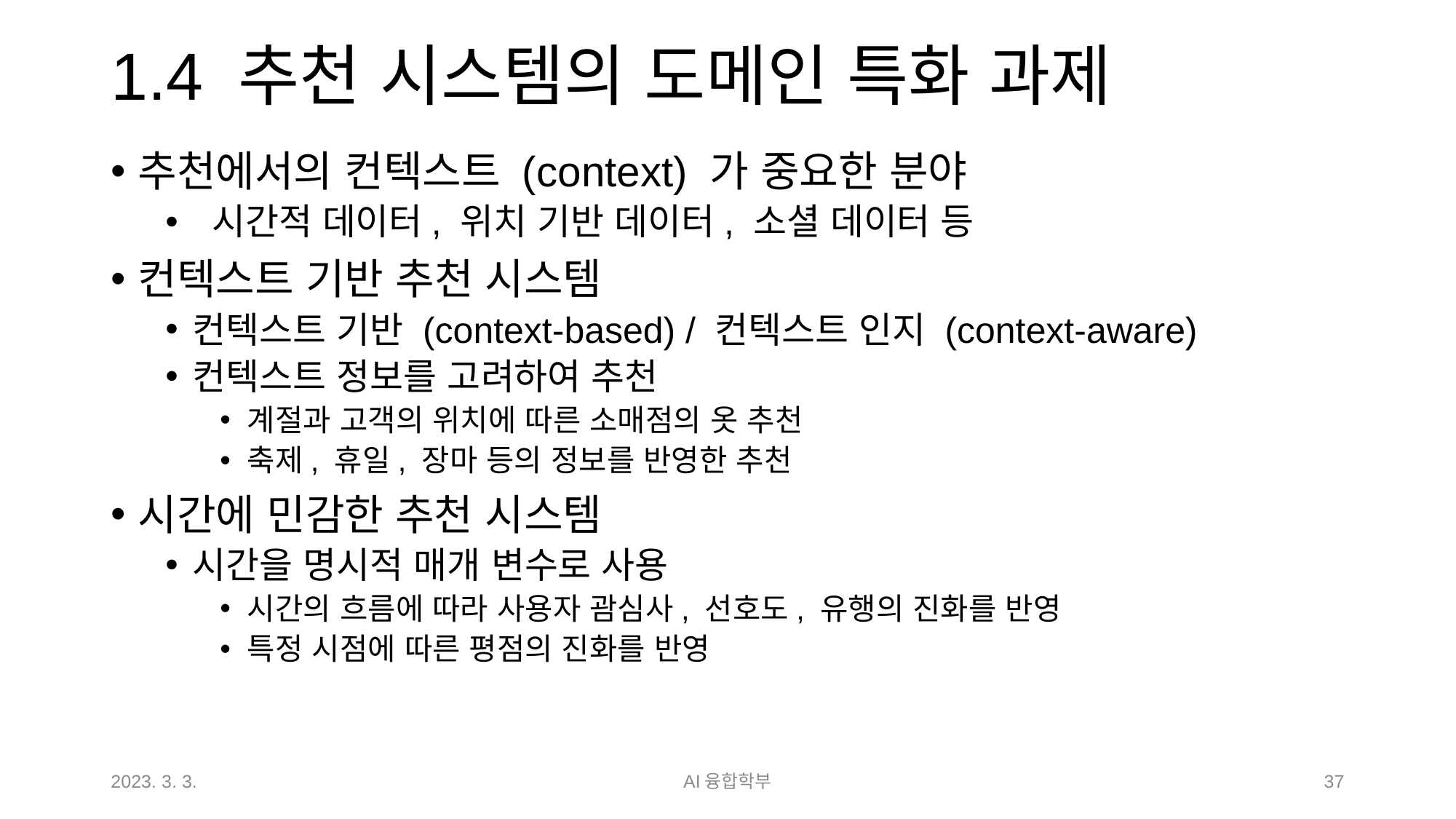

# 1.4 추천 시스템의 도메인 특화 과제
추천에서의 컨텍스트 (context) 가 중요한 분야
 시간적 데이터, 위치 기반 데이터, 소셜 데이터 등
컨텍스트 기반 추천 시스템
컨텍스트 기반 (context-based) / 컨텍스트 인지 (context-aware)
컨텍스트 정보를 고려하여 추천
계절과 고객의 위치에 따른 소매점의 옷 추천
축제, 휴일, 장마 등의 정보를 반영한 추천
시간에 민감한 추천 시스템
시간을 명시적 매개 변수로 사용
시간의 흐름에 따라 사용자 괌심사, 선호도, 유행의 진화를 반영
특정 시점에 따른 평점의 진화를 반영
2023. 3. 3.
AI융합학부
37